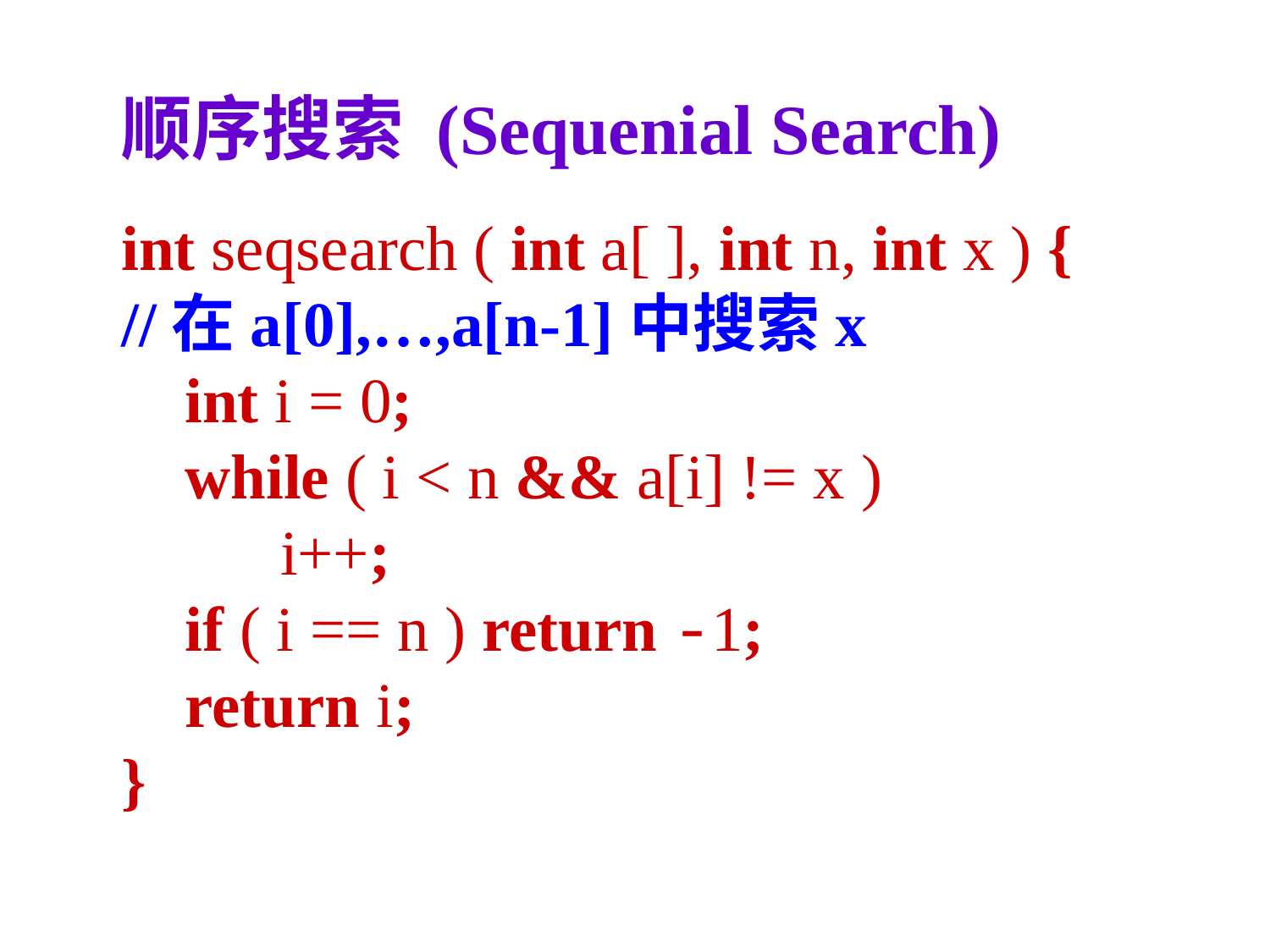

顺序搜索 (Sequenial Search)

int seqsearch ( int a[ ], int n, int x ) {
//在a[0],…,a[n-1]中搜索x
    int i = 0;
    while ( i < n && a[i] != x )
          i++;
    if ( i == n ) return -1;
    return i;
}